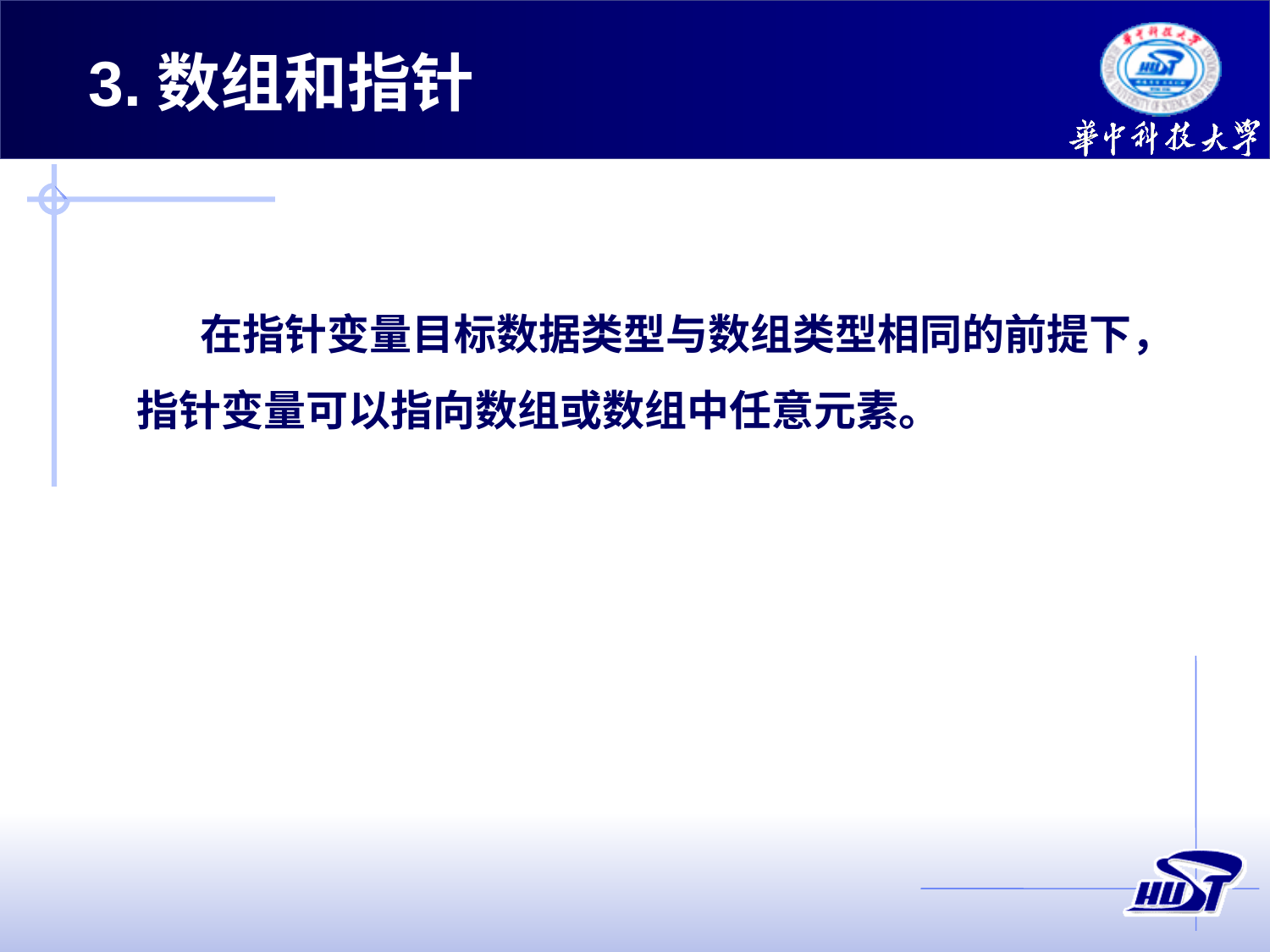

3.数组和指针
在指针变量目标数据类型与数组类型相同的前提下，指针变量可以指向数组或数组中任意元素。